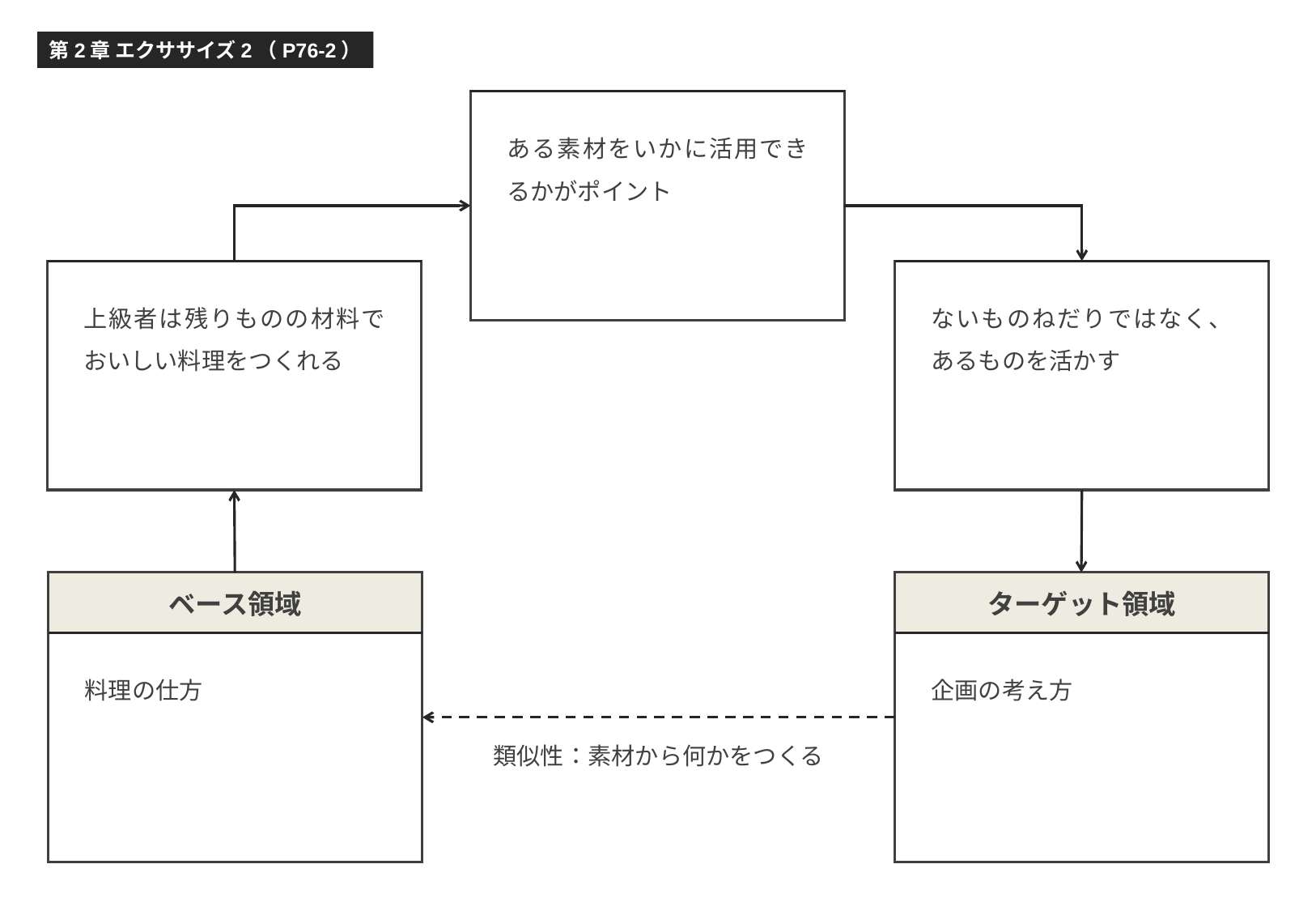

第2章 エクササイズ2（P76-2）

ある素材をいかに活用できるかがポイント

上級者は残りものの材料でおいしい料理をつくれる

ないものねだりではなく、あるものを活かす

ベース領域
料理の仕方

ターゲット領域
企画の考え方
類似性：素材から何かをつくる